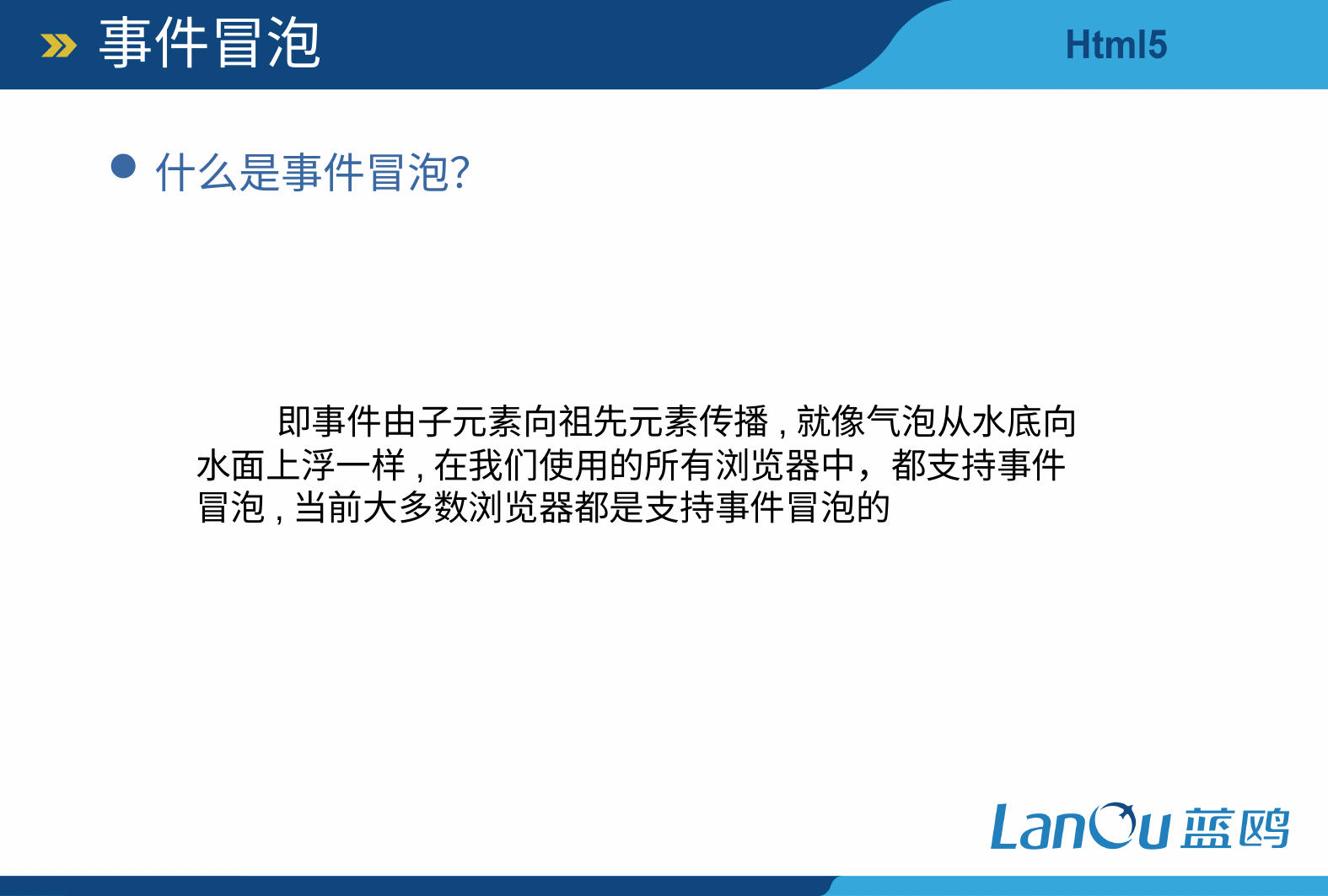

事件冒泡
什么是事件冒泡？
      即事件由子元素向祖先元素传播,就像气泡从水底向
水面上浮一样,在我们使用的所有浏览器中，都支持事件
冒泡,当前大多数浏览器都是支持事件冒泡的